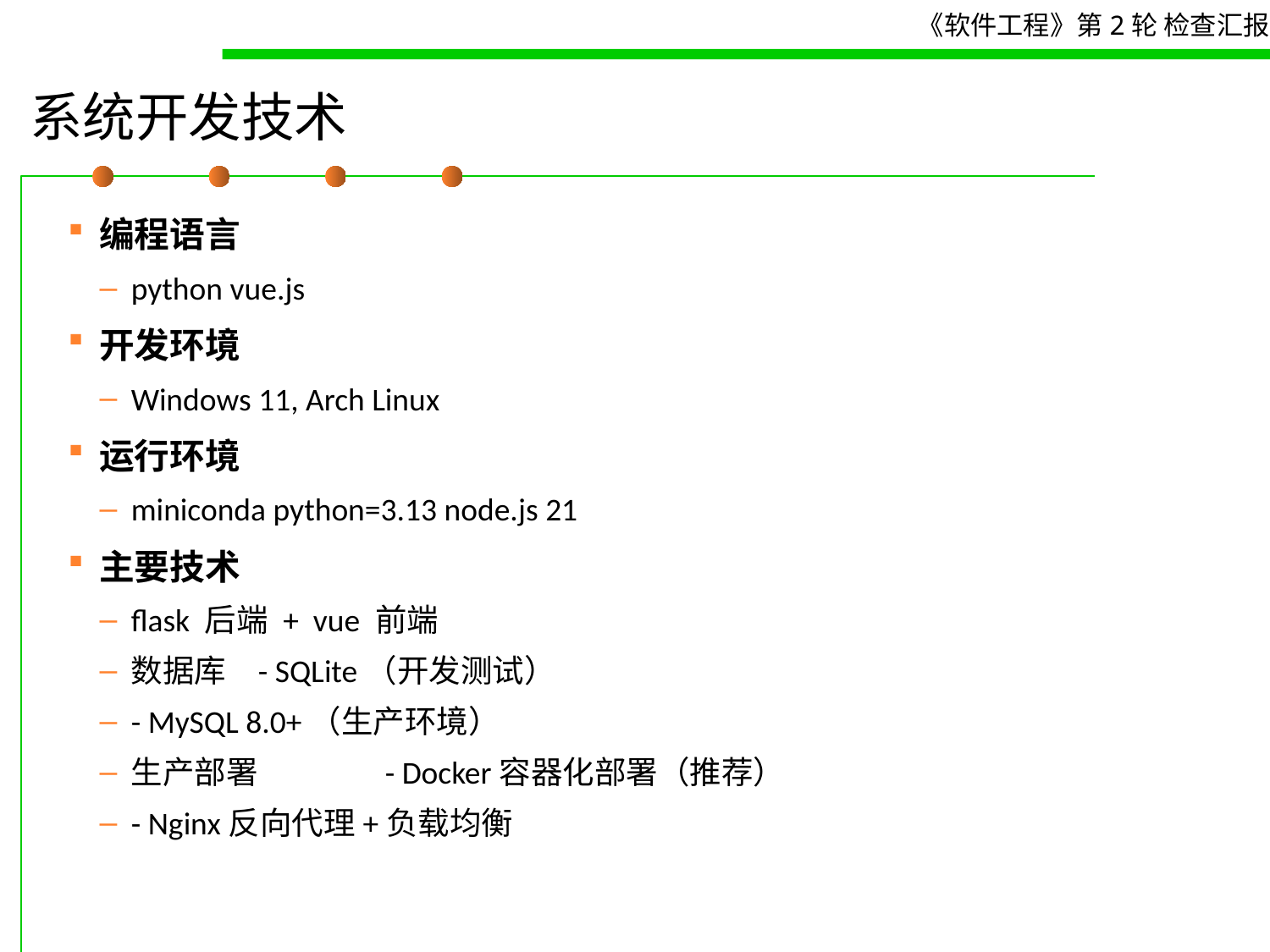

# 系统开发技术
编程语言
python vue.js
开发环境
Windows 11, Arch Linux
运行环境
miniconda python=3.13 node.js 21
主要技术
flask 后端 +  vue 前端
数据库	- SQLite（开发测试）
- MySQL 8.0+（生产环境）
生产部署	- Docker容器化部署（推荐）
- Nginx反向代理+负载均衡